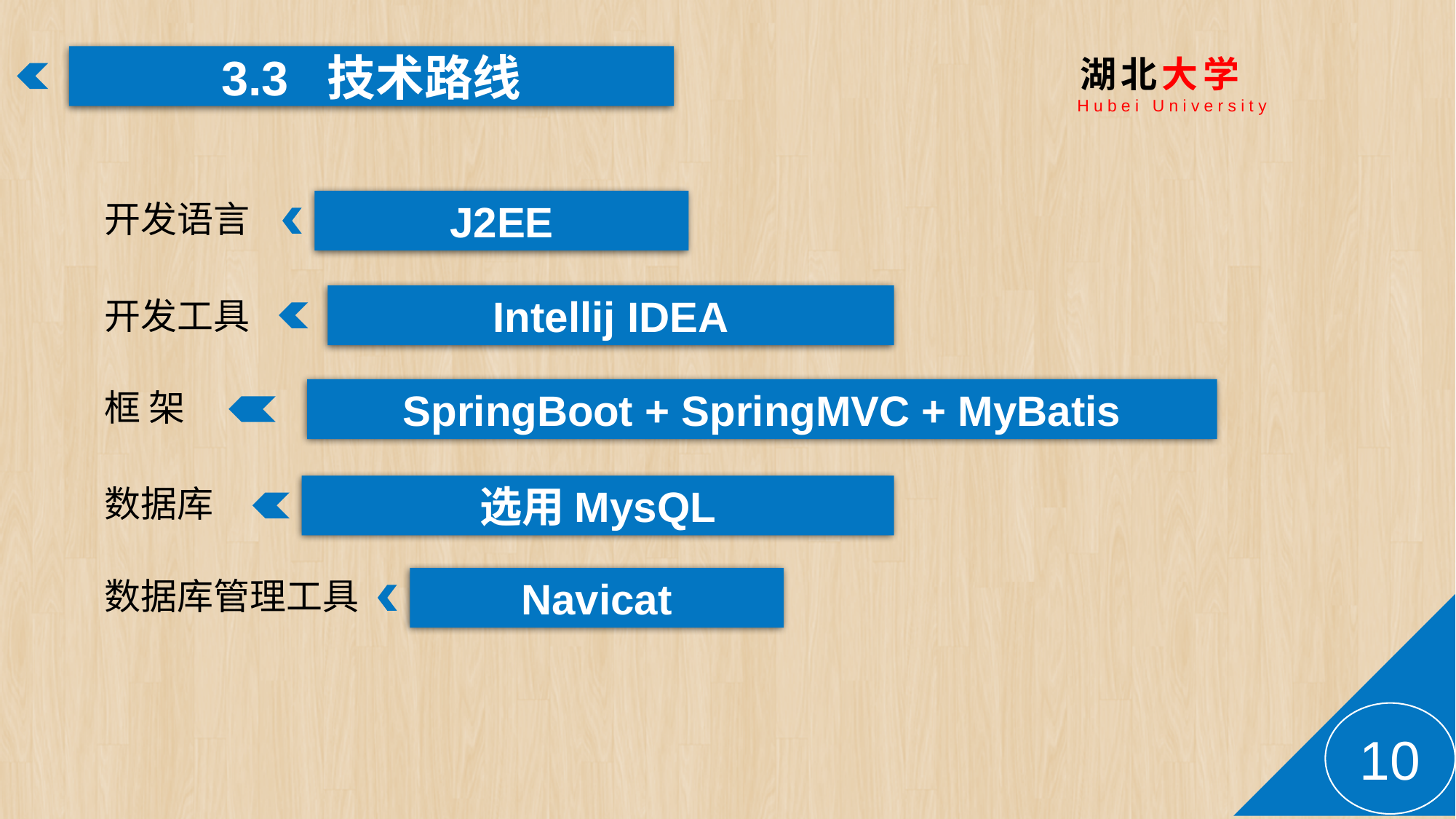

3.3  技术路线

 湖北大学
  Hubei University

开发语言
J2EE

Intellij IDEA

开发工具
框 架
SpringBoot + SpringMVC + MyBatis

数据库
选用MysQL

数据库管理工具
Navicat

10